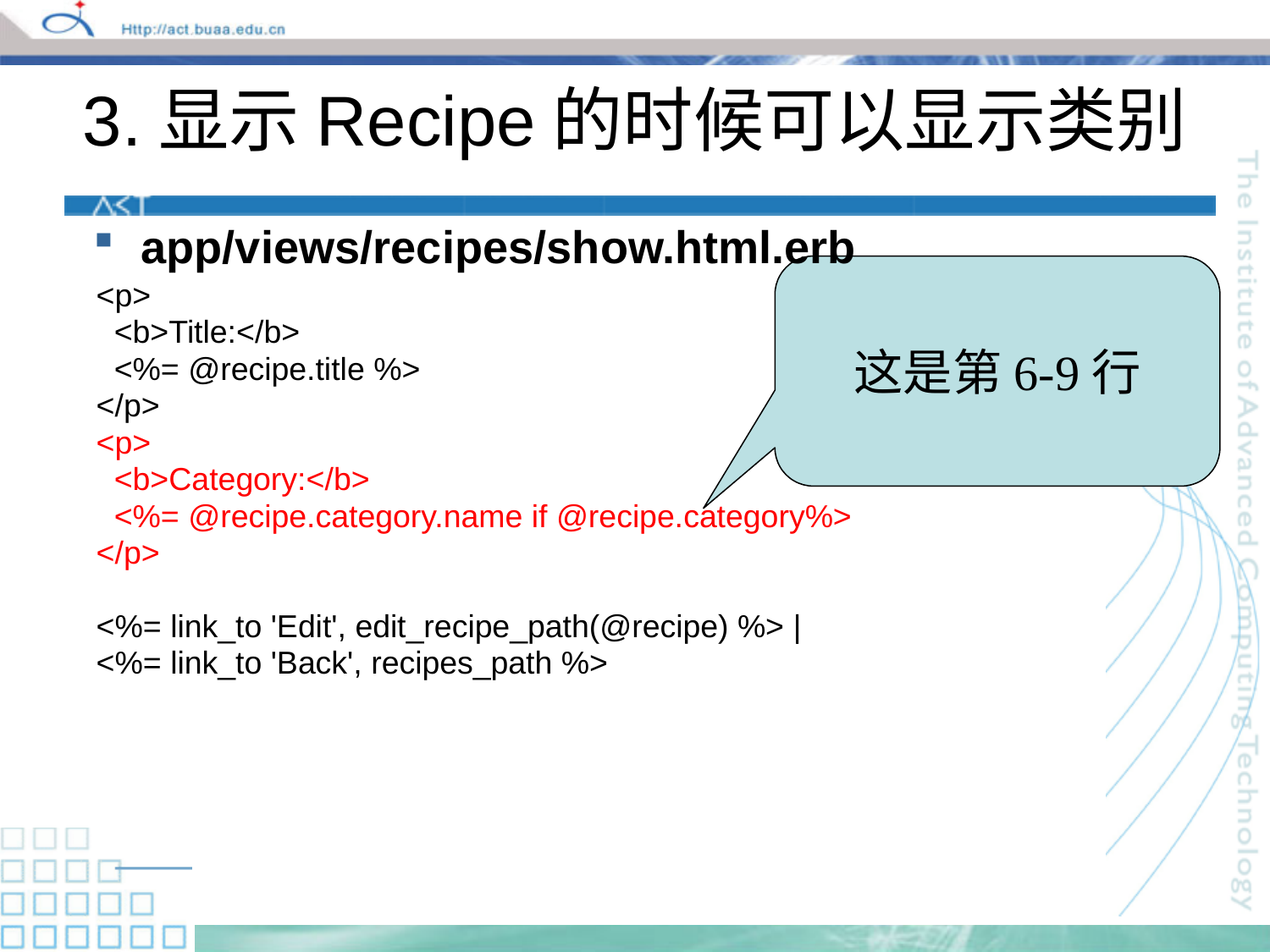

# 3.显示Recipe的时候可以显示类别
app/views/recipes/show.html.erb
这是第6-9行
<p>
  <b>Title:</b>
  <%= @recipe.title %>
</p>
<p>
  <b>Category:</b>
  <%= @recipe.category.name if @recipe.category%>
</p>

<%= link_to 'Edit', edit_recipe_path(@recipe) %> |
<%= link_to 'Back', recipes_path %>